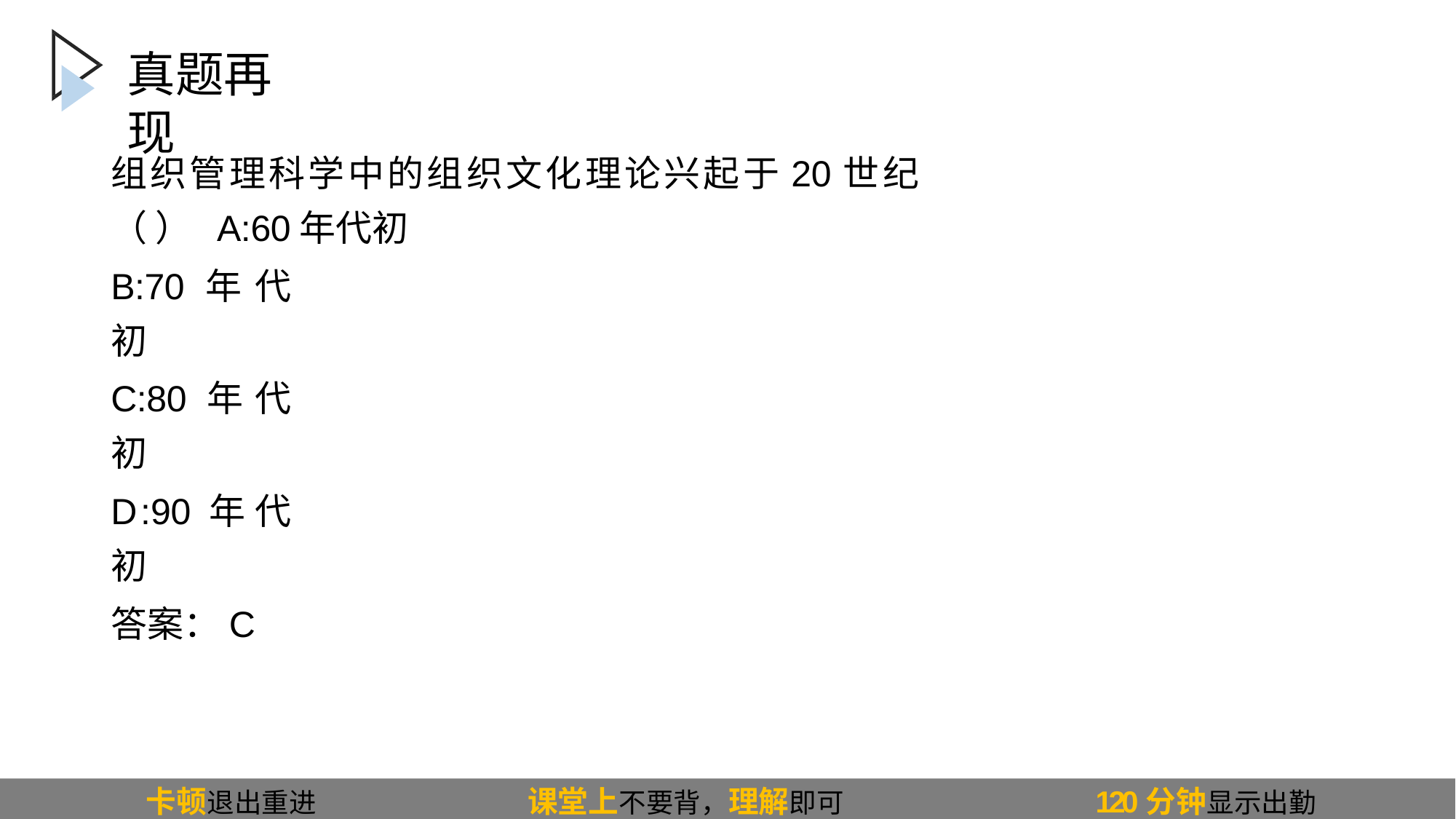

# 真题再现
组织管理科学中的组织文化理论兴起于20世纪（ ）  A:60年代初
B:70年代初
C:80年代初
D:90年代初
答案：C
卡顿退出重进
课堂上不要背，理解即可
120分钟显示出勤